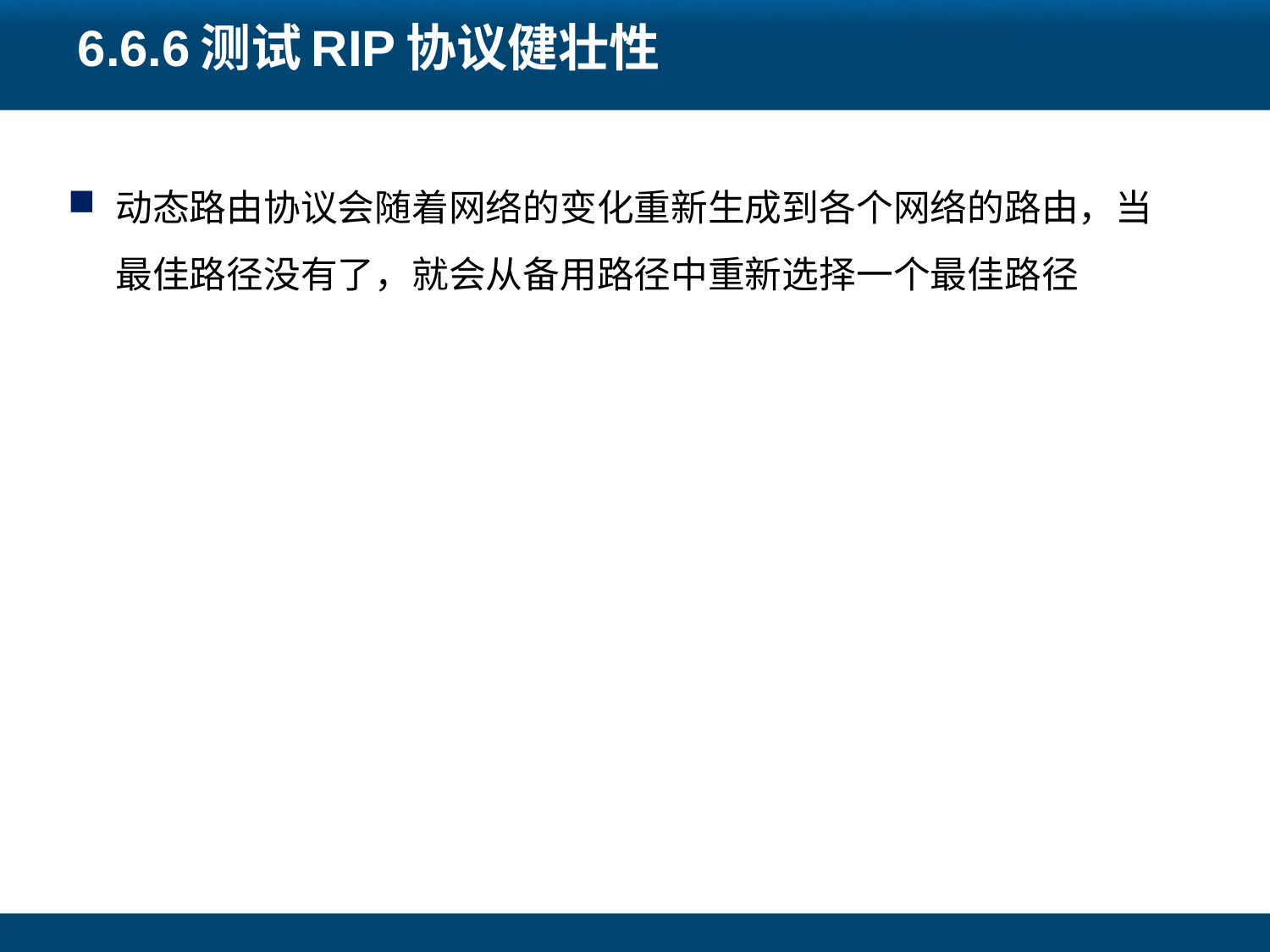

# 6.6.6测试RIP协议健壮性
动态路由协议会随着网络的变化重新生成到各个网络的路由，当最佳路径没有了，就会从备用路径中重新选择一个最佳路径